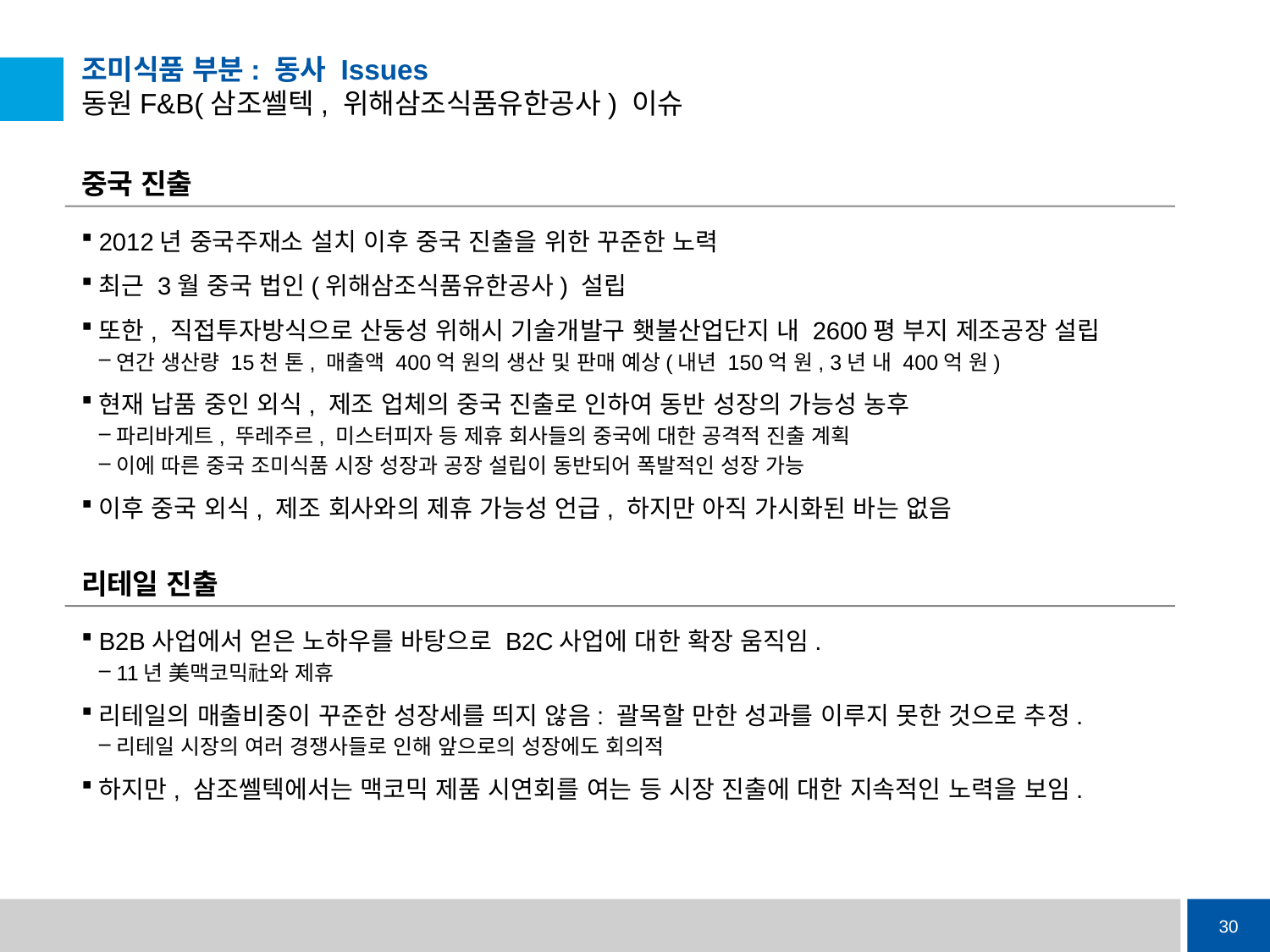

# 조미식품 부분: 동사 Issues 동원F&B(삼조쎌텍, 위해삼조식품유한공사) 이슈
중국 진출

2012년 중국주재소 설치 이후 중국 진출을 위한 꾸준한 노력
최근 3월 중국 법인(위해삼조식품유한공사) 설립
또한, 직접투자방식으로 산둥성 위해시 기술개발구 횃불산업단지 내 2600평 부지 제조공장 설립
연간 생산량 15천 톤, 매출액 400억 원의 생산 및 판매 예상(내년 150억 원, 3년 내 400억 원)
현재 납품 중인 외식, 제조 업체의 중국 진출로 인하여 동반 성장의 가능성 농후
파리바게트, 뚜레주르, 미스터피자 등 제휴 회사들의 중국에 대한 공격적 진출 계획
이에 따른 중국 조미식품 시장 성장과 공장 설립이 동반되어 폭발적인 성장 가능
이후 중국 외식, 제조 회사와의 제휴 가능성 언급, 하지만 아직 가시화된 바는 없음
리테일 진출

B2B사업에서 얻은 노하우를 바탕으로 B2C사업에 대한 확장 움직임.
11년 美맥코믹社와 제휴
리테일의 매출비중이 꾸준한 성장세를 띄지 않음: 괄목할 만한 성과를 이루지 못한 것으로 추정.
리테일 시장의 여러 경쟁사들로 인해 앞으로의 성장에도 회의적
하지만, 삼조쎌텍에서는 맥코믹 제품 시연회를 여는 등 시장 진출에 대한 지속적인 노력을 보임.